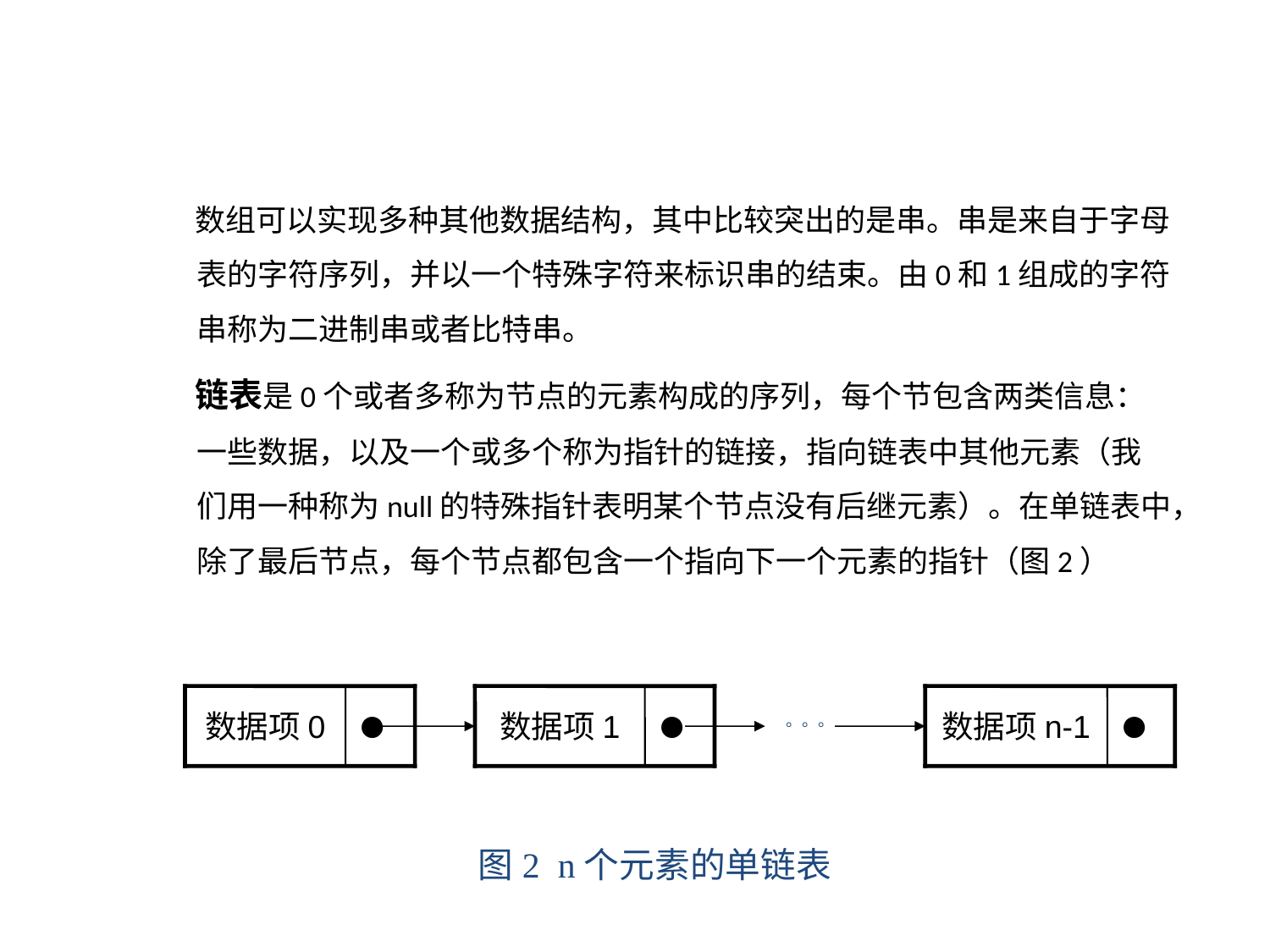

数组可以实现多种其他数据结构，其中比较突出的是串。串是来自于字母表的字符序列，并以一个特殊字符来标识串的结束。由0和1组成的字符串称为二进制串或者比特串。
      链表是0个或者多称为节点的元素构成的序列，每个节包含两类信息：一些数据，以及一个或多个称为指针的链接，指向链表中其他元素（我们用一种称为null的特殊指针表明某个节点没有后继元素）。在单链表中，除了最后节点，每个节点都包含一个指向下一个元素的指针（图2）
数据项0

●

数据项1

●

数据项n-1

●

。。。

图2  n个元素的单链表